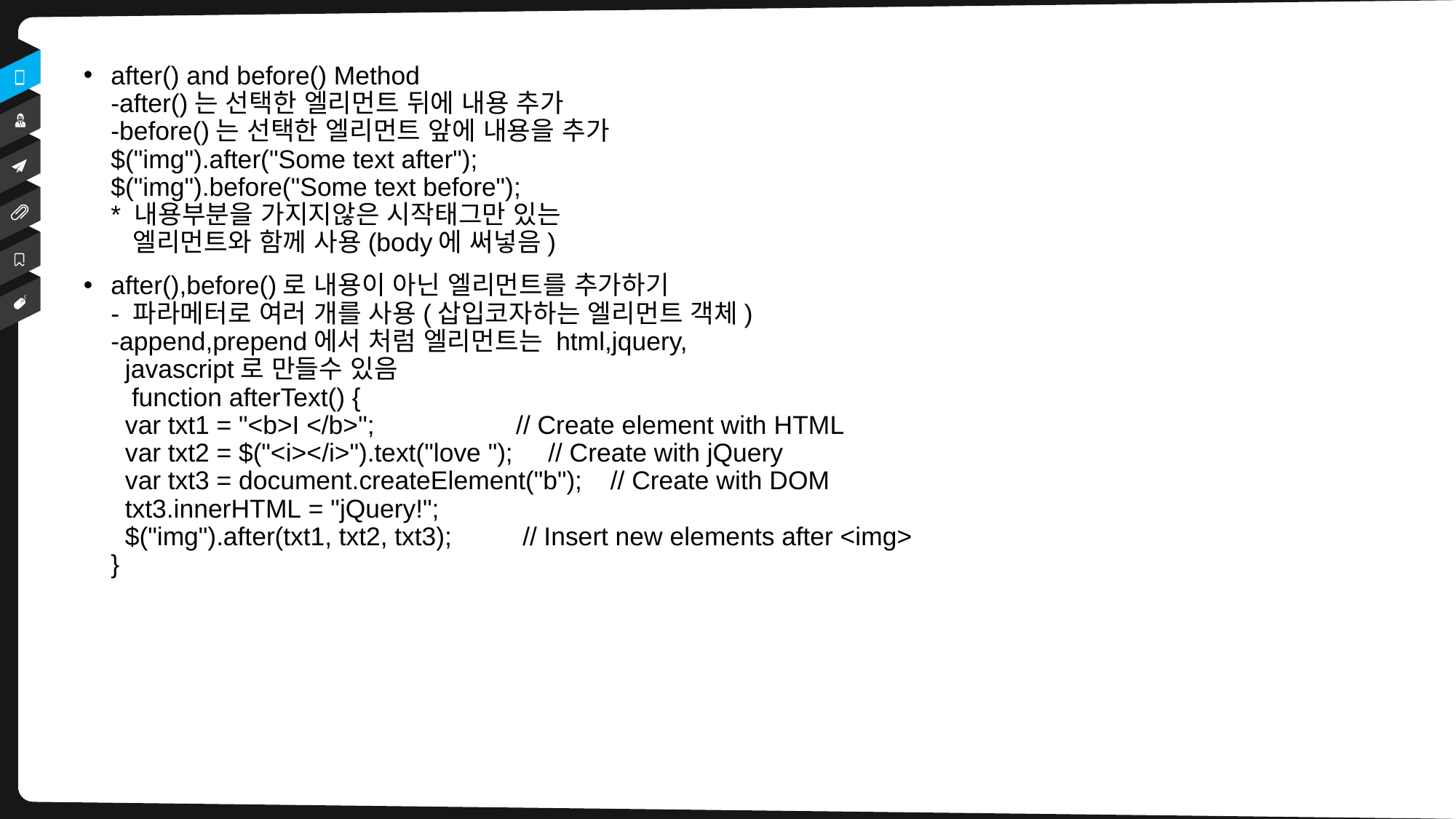

after() and before() Method
-after()는 선택한 엘리먼트 뒤에 내용 추가
-before()는 선택한 엘리먼트 앞에 내용을 추가
$("img").after("Some text after");
$("img").before("Some text before");
* 내용부분을 가지지않은 시작태그만 있는
   엘리먼트와 함께 사용(body에 써넣음)
after(),before()로 내용이 아닌 엘리먼트를 추가하기
- 파라메터로 여러 개를 사용(삽입코자하는 엘리먼트 객체)
-append,prepend에서 처럼 엘리먼트는 html,jquery,
  javascript로 만들수 있음
  function afterText() {
  var txt1 = "<b>I </b>";                    // Create element with HTML 
  var txt2 = $("<i></i>").text("love ");     // Create with jQuery
  var txt3 = document.createElement("b");    // Create with DOM
  txt3.innerHTML = "jQuery!";
  $("img").after(txt1, txt2, txt3);          // Insert new elements after <img>
}